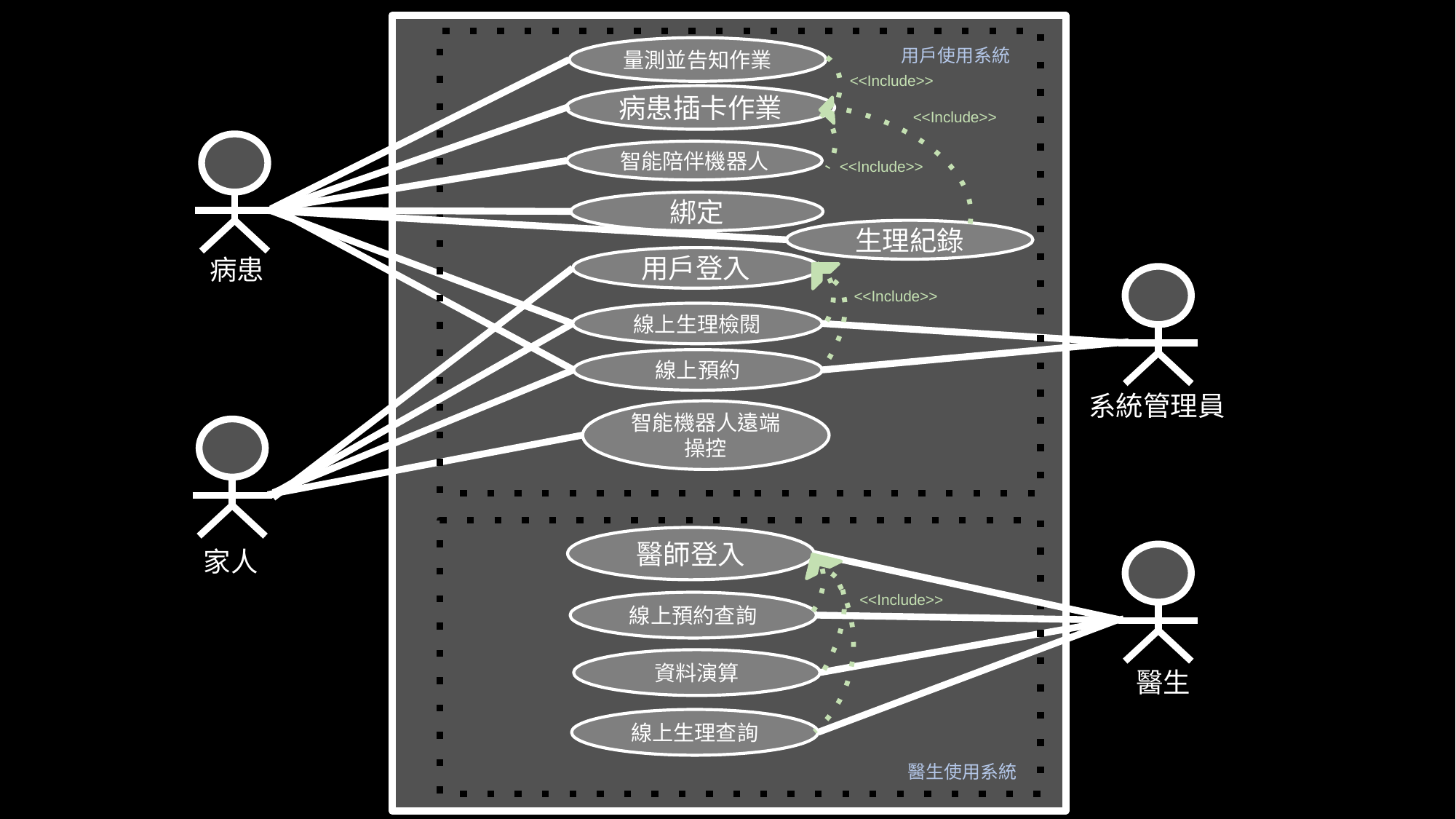

量測並告知作業
用戶使用系統

<<Include>>
病患插卡作業

<<Include>>

智能陪伴機器人
<<Include>>
綁定
生理紀錄
病患
用戶登入

<<Include>>
線上生理檢閱
線上預約
系統管理員
智能機器人遠端操控

醫師登入
家人

<<Include>>
線上預約查詢
資料演算
醫生
線上生理查詢
醫生使用系統